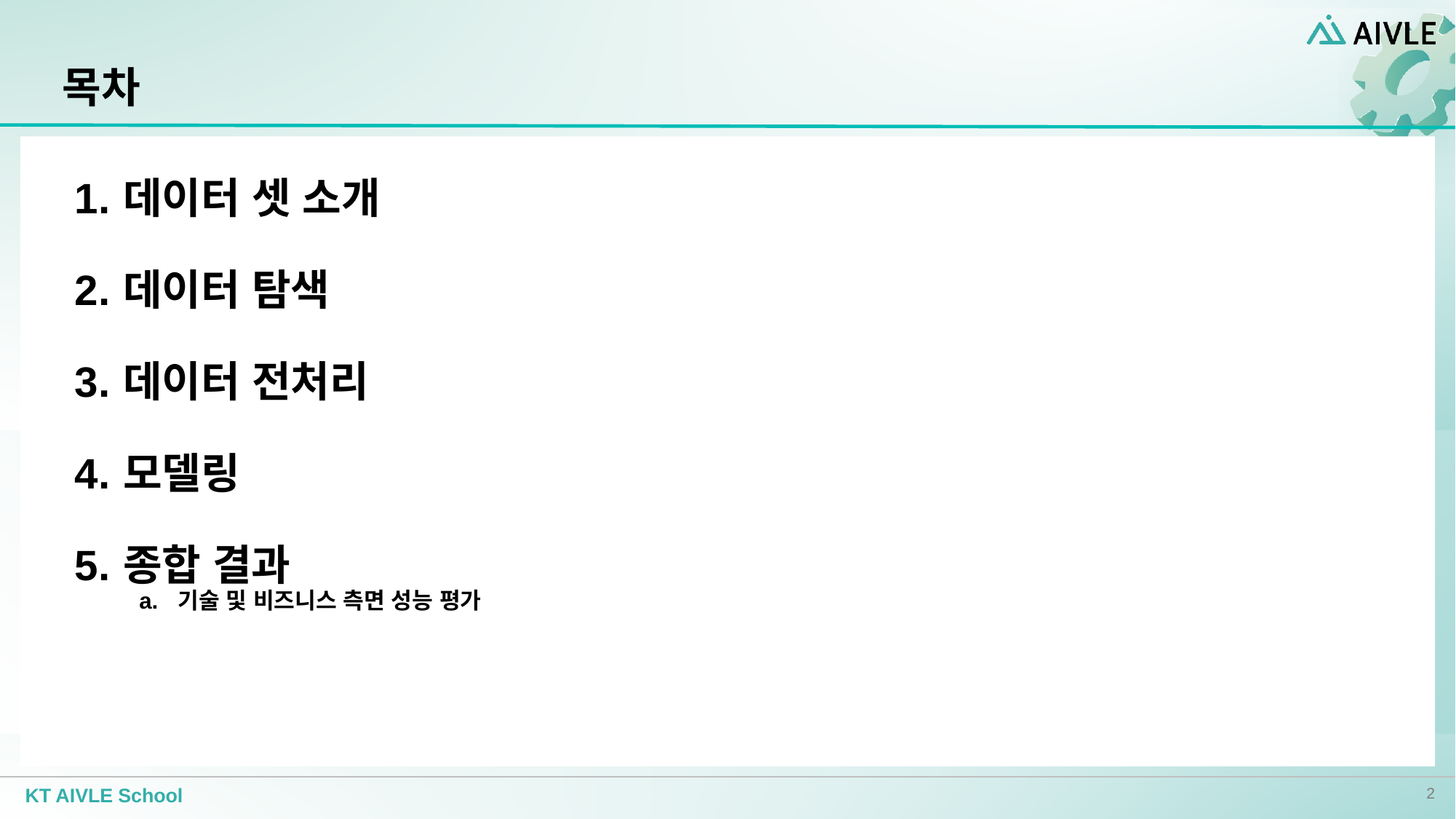

목차
데이터 셋 소개

데이터 탐색

데이터 전처리

모델링

종합 결과
기술 및 비즈니스 측면 성능 평가